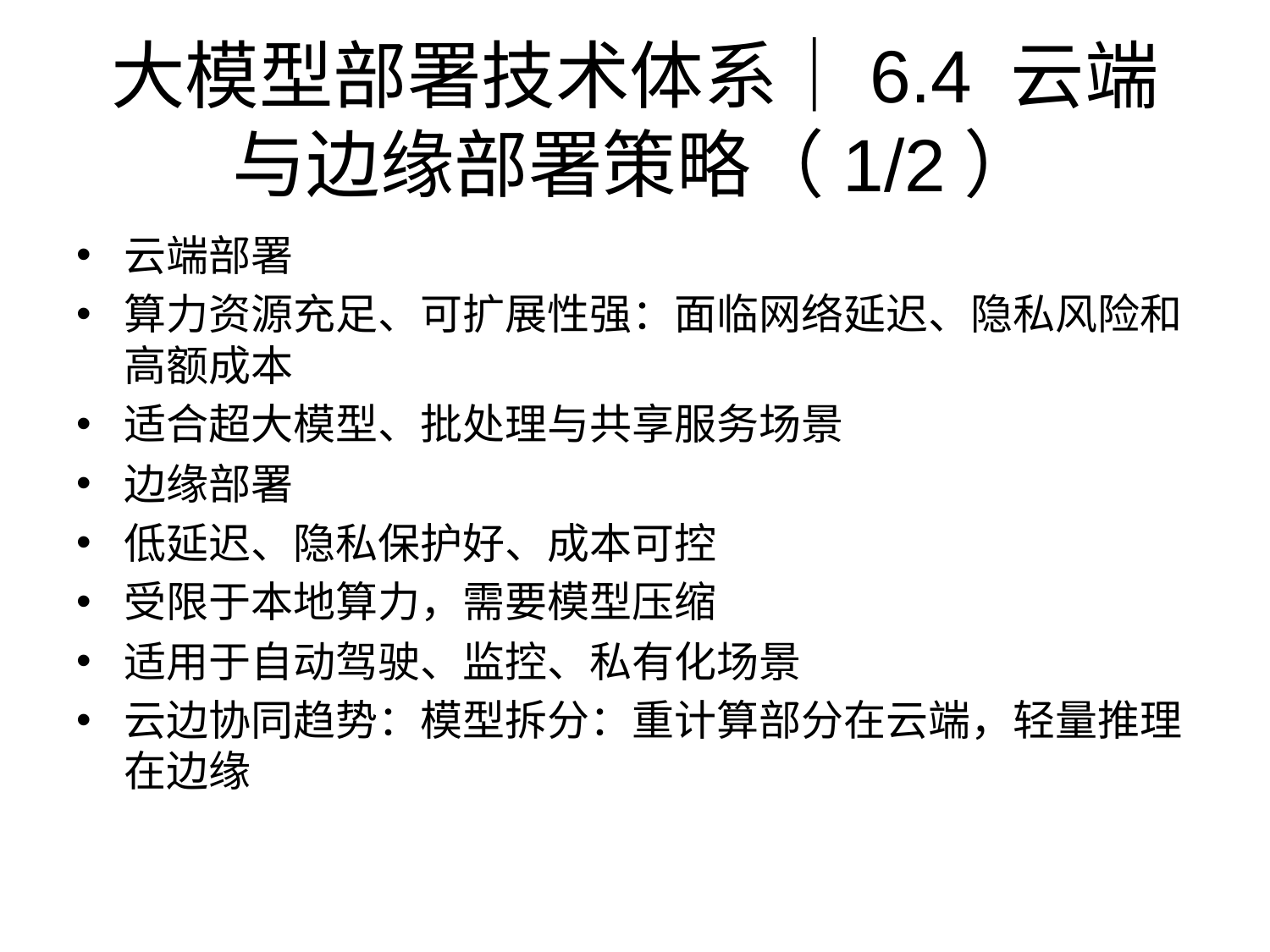

# 大模型部署技术体系｜6.4 云端与边缘部署策略（1/2）
云端部署
算力资源充足、可扩展性强：面临网络延迟、隐私风险和高额成本
适合超大模型、批处理与共享服务场景
边缘部署
低延迟、隐私保护好、成本可控
受限于本地算力，需要模型压缩
适用于自动驾驶、监控、私有化场景
云边协同趋势：模型拆分：重计算部分在云端，轻量推理在边缘